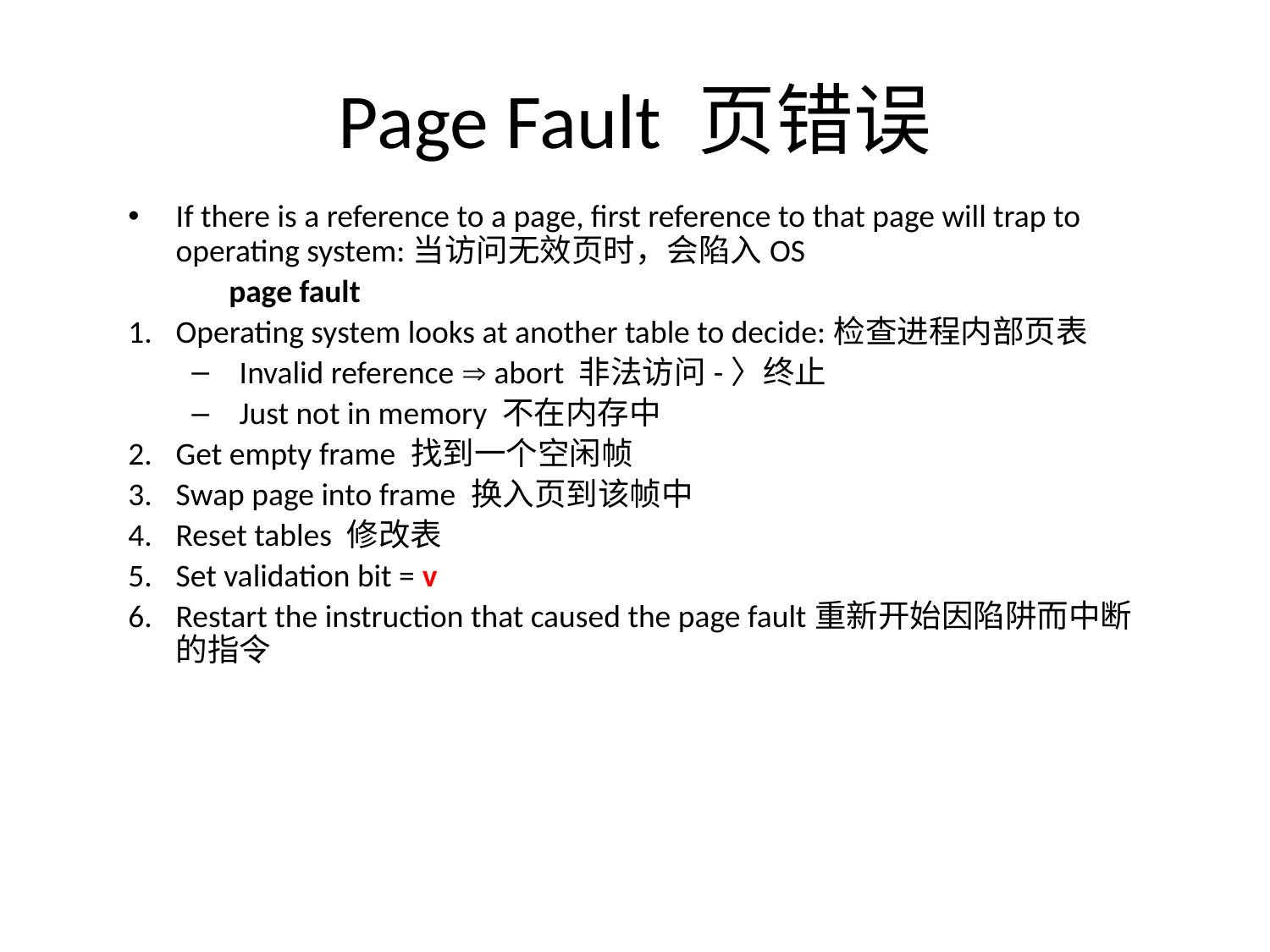

# Page Fault 页错误
If there is a reference to a page, first reference to that page will trap to operating system:当访问无效页时，会陷入OS
              page fault
Operating system looks at another table to decide:检查进程内部页表
Invalid reference ⇒ abort 非法访问-〉终止
Just not in memory 不在内存中
Get empty frame 找到一个空闲帧
Swap page into frame 换入页到该帧中
Reset tables 修改表
Set validation bit = v
Restart the instruction that caused the page fault重新开始因陷阱而中断的指令